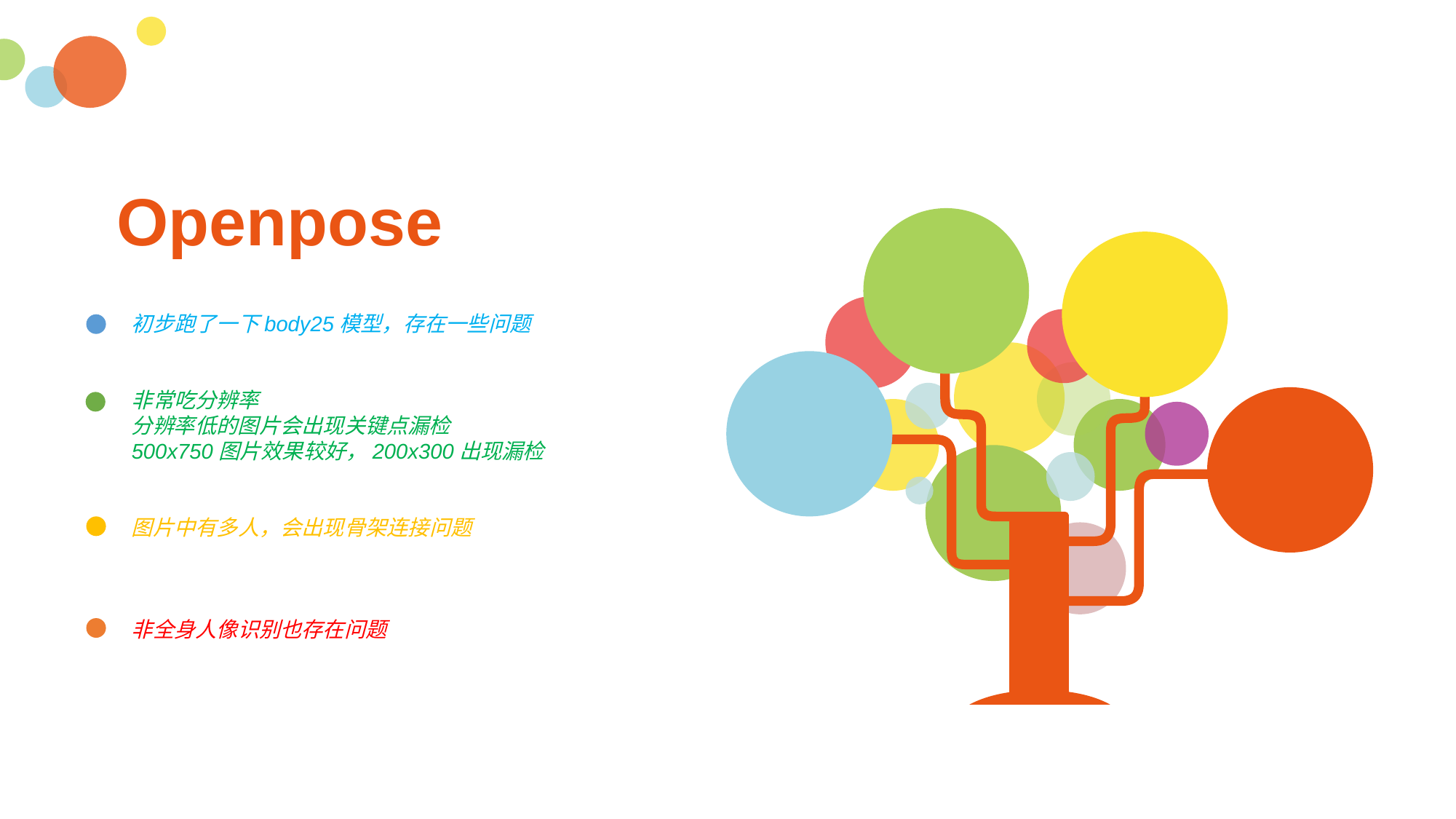

Openpose

初步跑了一下body25模型，存在一些问题

非常吃分辨率
分辨率低的图片会出现关键点漏检
500x750图片效果较好，200x300出现漏检

图片中有多人，会出现骨架连接问题

非全身人像识别也存在问题